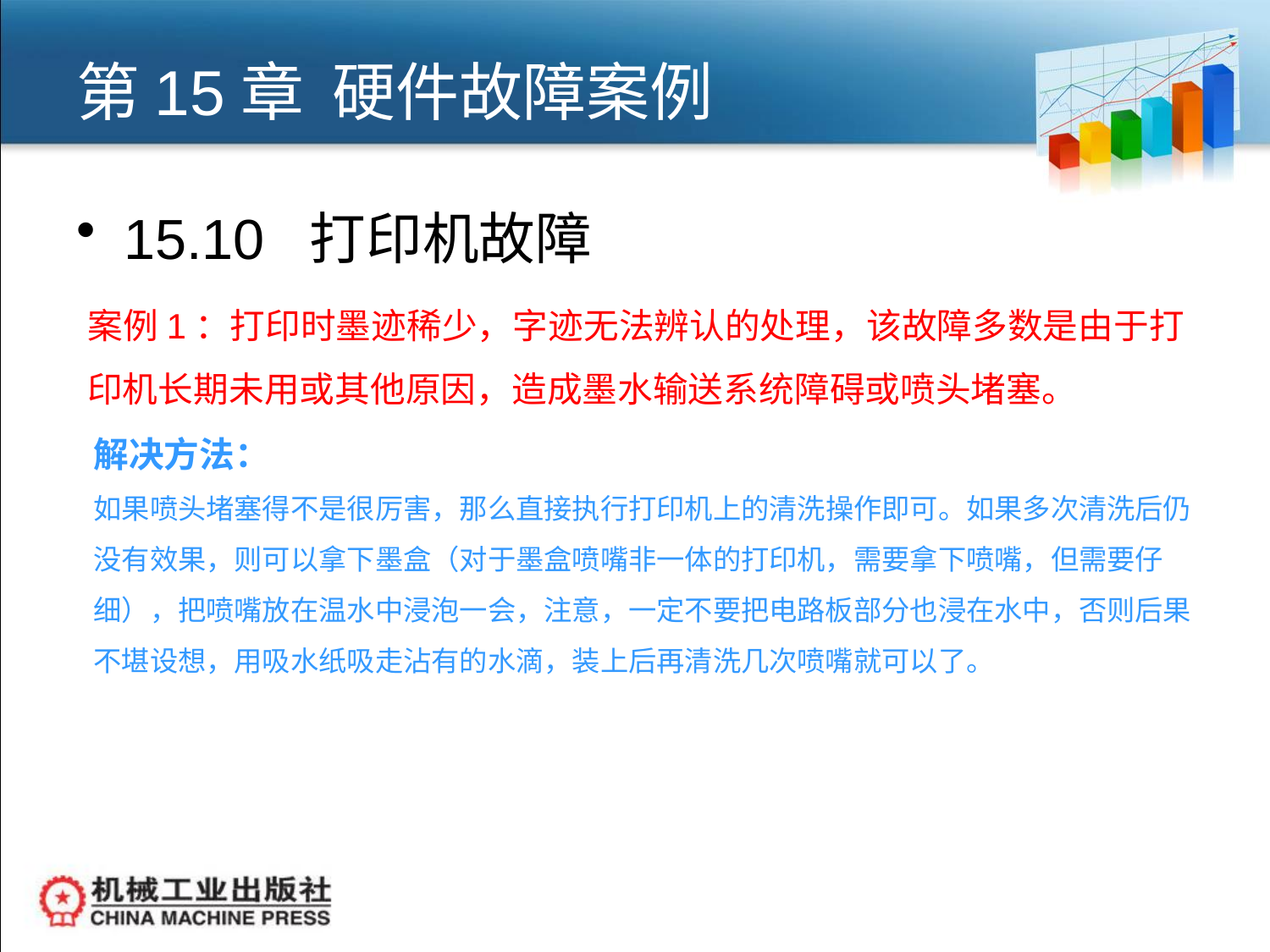

# 第15章  硬件故障案例
15.10  打印机故障
案例1：打印时墨迹稀少，字迹无法辨认的处理，该故障多数是由于打印机长期未用或其他原因，造成墨水输送系统障碍或喷头堵塞。
解决方法：
如果喷头堵塞得不是很厉害，那么直接执行打印机上的清洗操作即可。如果多次清洗后仍没有效果，则可以拿下墨盒（对于墨盒喷嘴非一体的打印机，需要拿下喷嘴，但需要仔细），把喷嘴放在温水中浸泡一会，注意，一定不要把电路板部分也浸在水中，否则后果不堪设想，用吸水纸吸走沾有的水滴，装上后再清洗几次喷嘴就可以了。